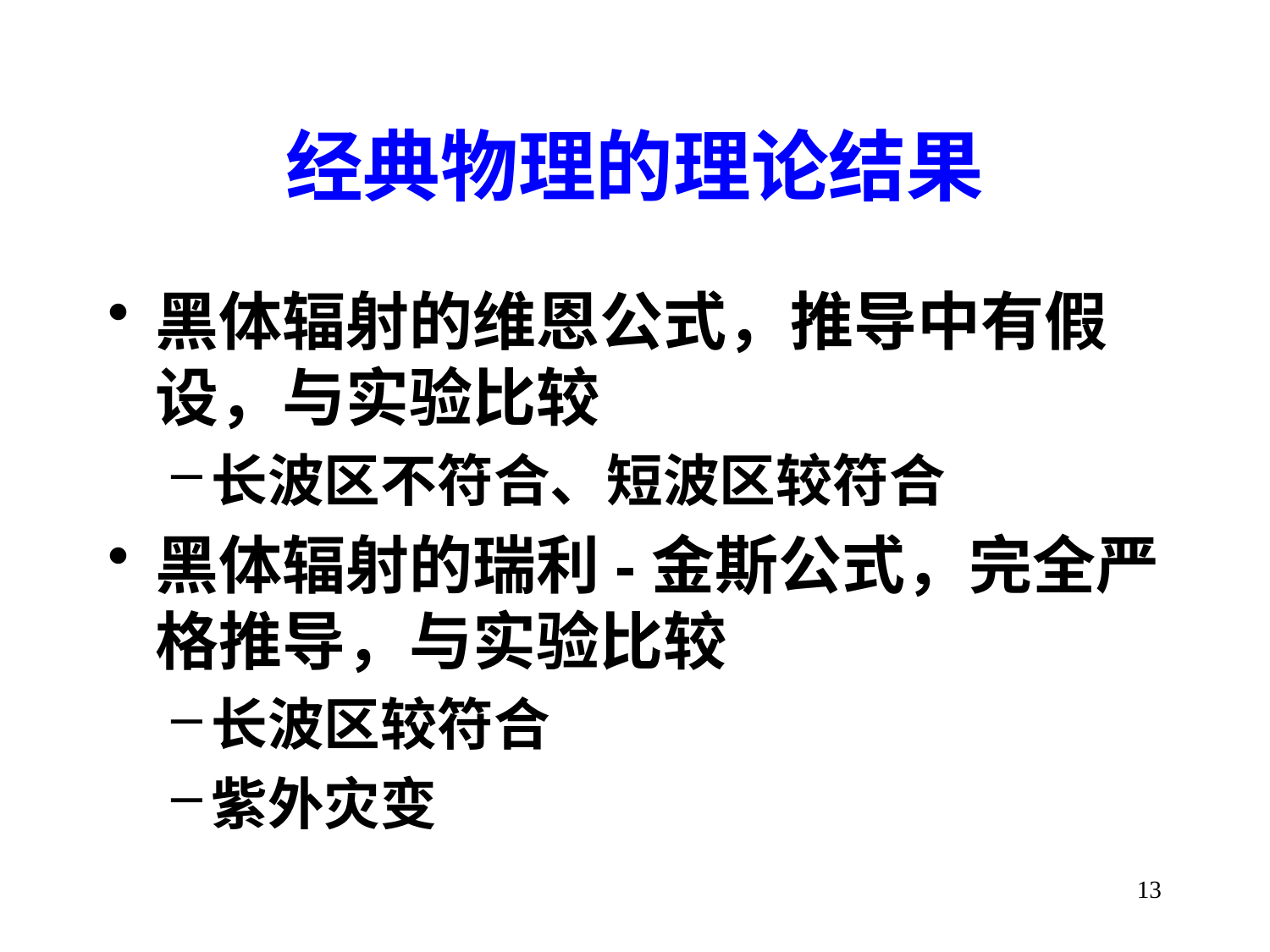

# 经典物理的理论结果
黑体辐射的维恩公式，推导中有假设，与实验比较
长波区不符合、短波区较符合
黑体辐射的瑞利-金斯公式，完全严格推导，与实验比较
长波区较符合
紫外灾变

13